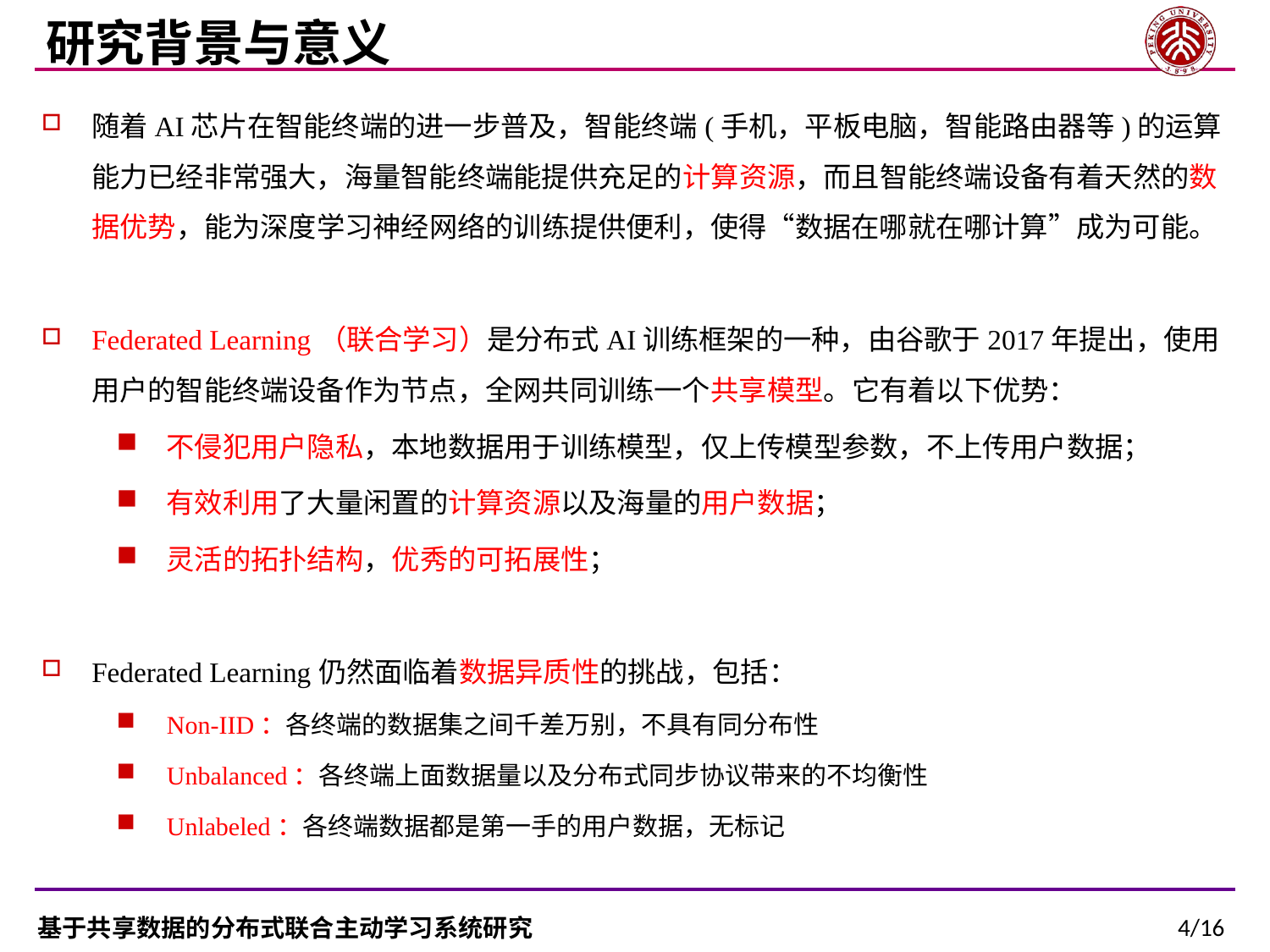

研究背景与意义
随着AI芯片在智能终端的进一步普及，智能终端(手机，平板电脑，智能路由器等)的运算能力已经非常强大，海量智能终端能提供充足的计算资源，而且智能终端设备有着天然的数据优势，能为深度学习神经网络的训练提供便利，使得“数据在哪就在哪计算”成为可能。

Federated Learning（联合学习）是分布式AI训练框架的一种，由谷歌于2017年提出，使用用户的智能终端设备作为节点，全网共同训练一个共享模型。它有着以下优势：
不侵犯用户隐私，本地数据用于训练模型，仅上传模型参数，不上传用户数据；
有效利用了大量闲置的计算资源以及海量的用户数据；
灵活的拓扑结构，优秀的可拓展性；

Federated Learning仍然面临着数据异质性的挑战，包括：
Non-IID：各终端的数据集之间千差万别，不具有同分布性
Unbalanced：各终端上面数据量以及分布式同步协议带来的不均衡性
Unlabeled：各终端数据都是第一手的用户数据，无标记

4/16
基于共享数据的分布式联合主动学习系统研究